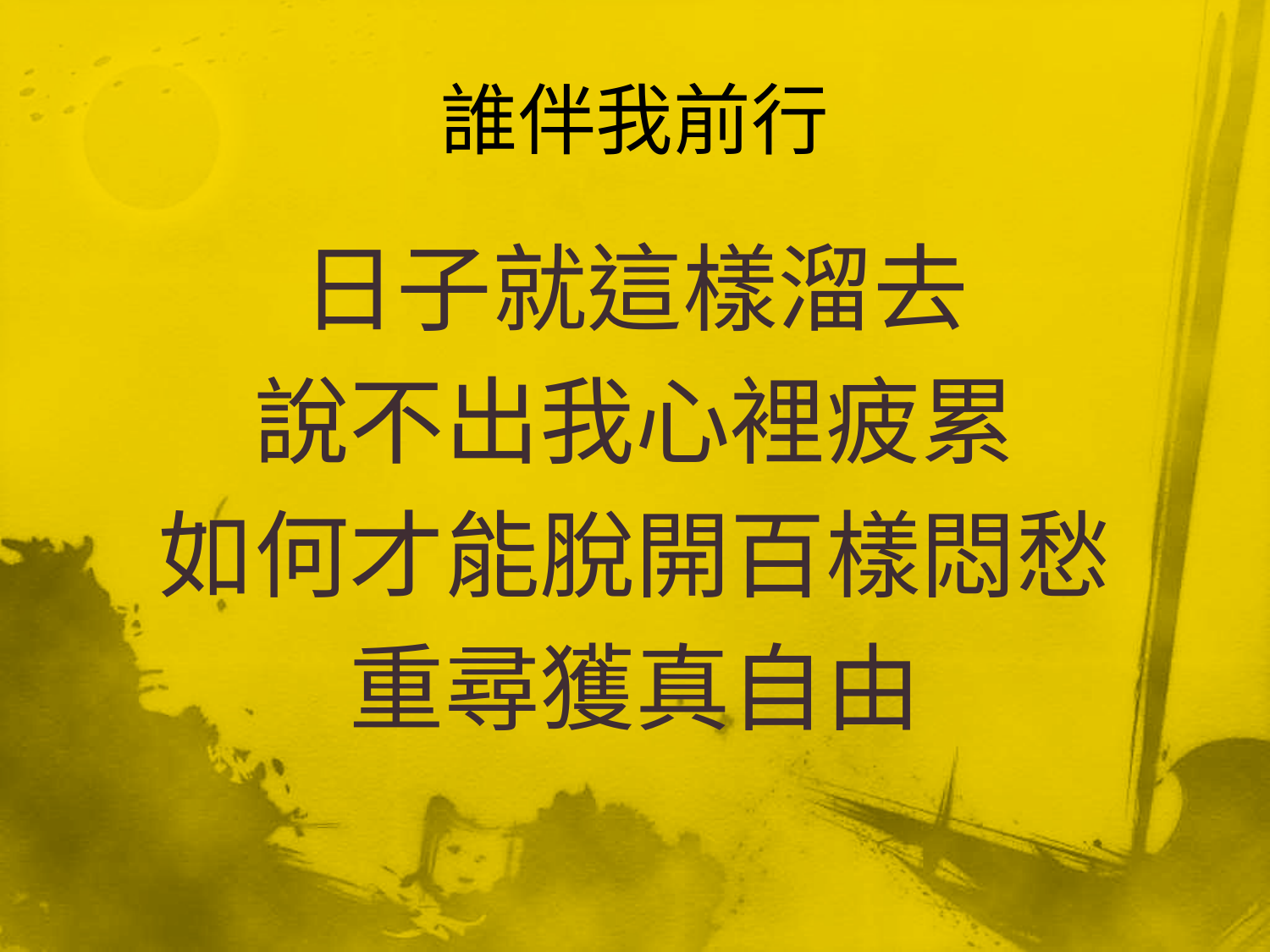

# 誰伴我前行
日子就這樣溜去
說不出我心裡疲累
如何才能脫開百樣悶愁
重尋獲真自由